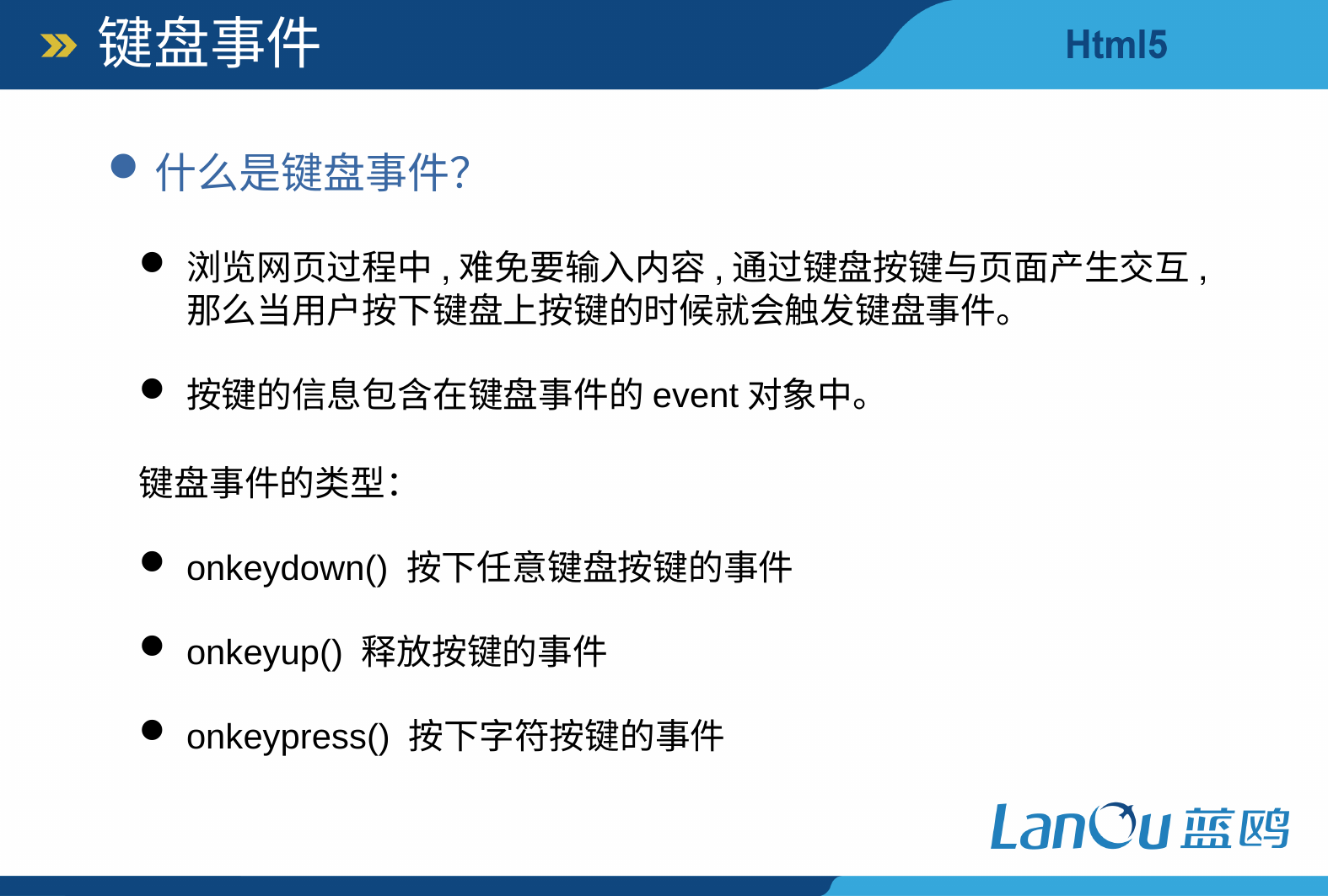

键盘事件
什么是键盘事件？
浏览网页过程中,难免要输入内容,通过键盘按键与页面产生交互,那么当用户按下键盘上按键的时候就会触发键盘事件。

按键的信息包含在键盘事件的event对象中。
键盘事件的类型：

onkeydown() 按下任意键盘按键的事件

onkeyup() 释放按键的事件

onkeypress() 按下字符按键的事件